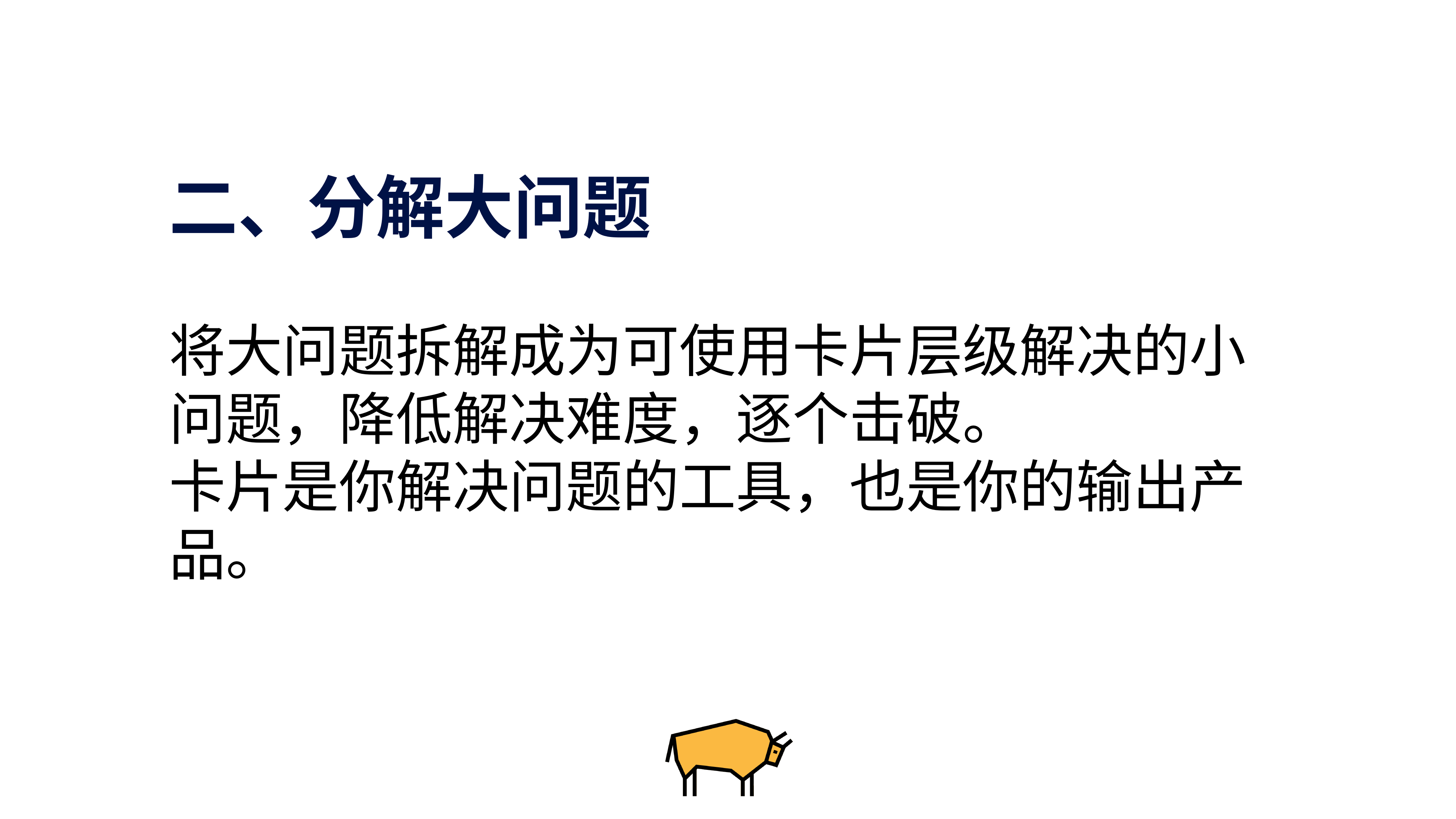

# 二、分解大问题 将大问题拆解成为可使用卡片层级解决的小问题，降低解决难度，逐个击破。 卡片是你解决问题的工具，也是你的输出产品。